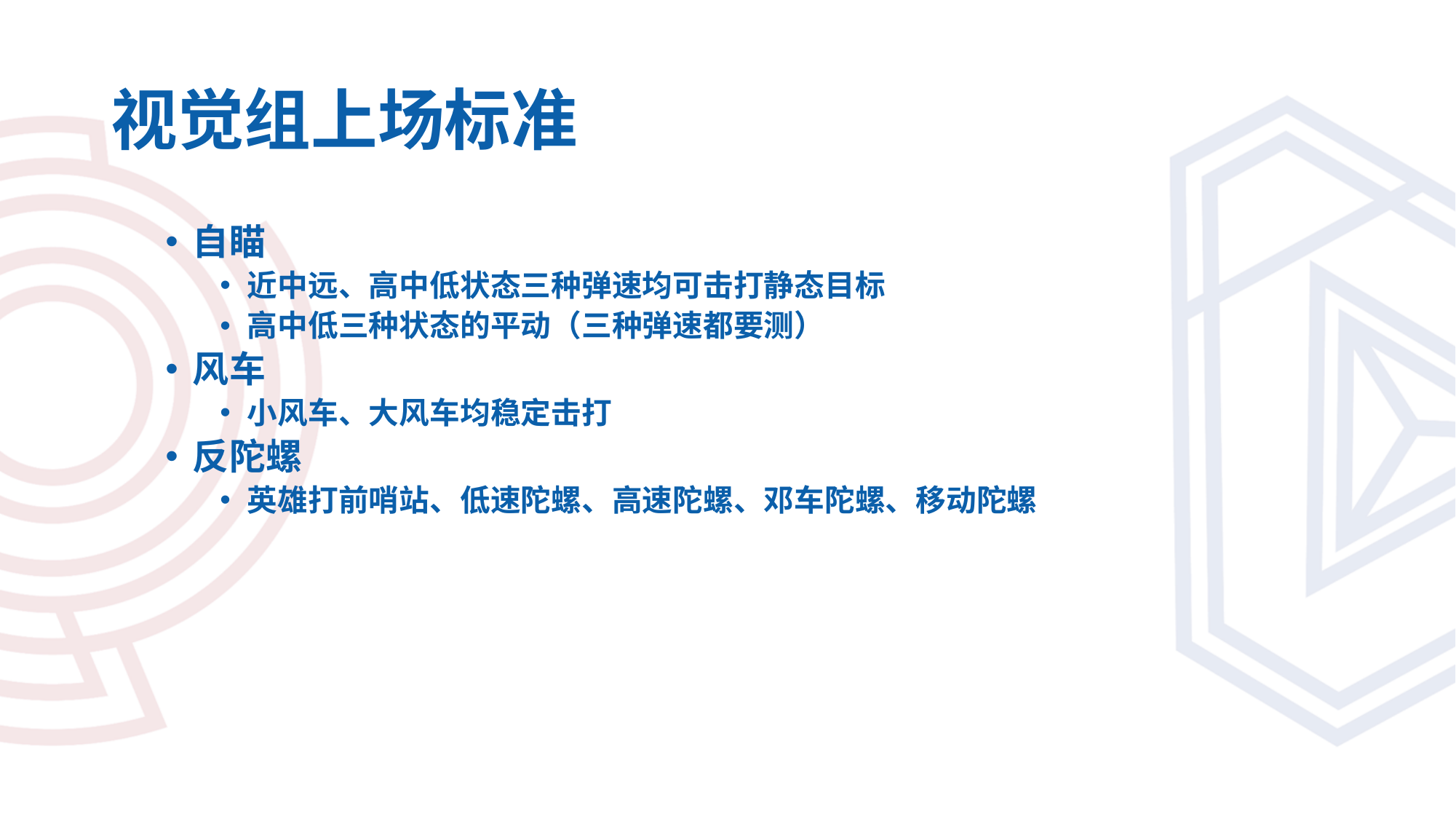

# 视觉组上场标准
自瞄
近中远、高中低状态三种弹速均可击打静态目标
高中低三种状态的平动（三种弹速都要测）
风车
小风车、大风车均稳定击打
反陀螺
英雄打前哨站、低速陀螺、高速陀螺、邓车陀螺、移动陀螺